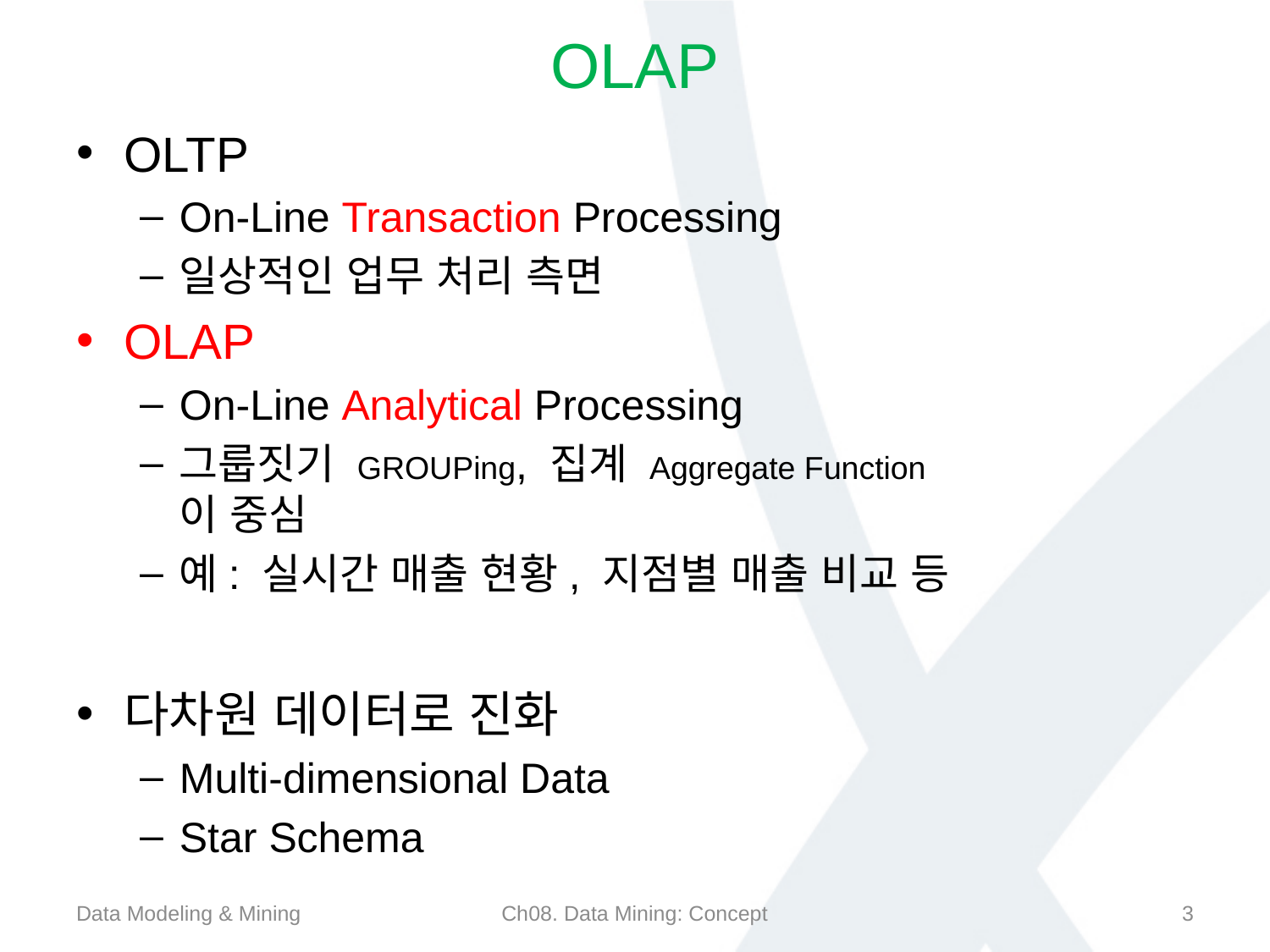

# OLAP
OLTP
On-Line Transaction Processing
일상적인 업무 처리 측면
OLAP
On-Line Analytical Processing
그룹짓기 GROUPing, 집계 Aggregate Function
이 중심
예: 실시간 매출 현황, 지점별 매출 비교 등

다차원 데이터로 진화
Multi-dimensional Data
Star Schema
Data Modeling & Mining
Ch08. Data Mining: Concept
3